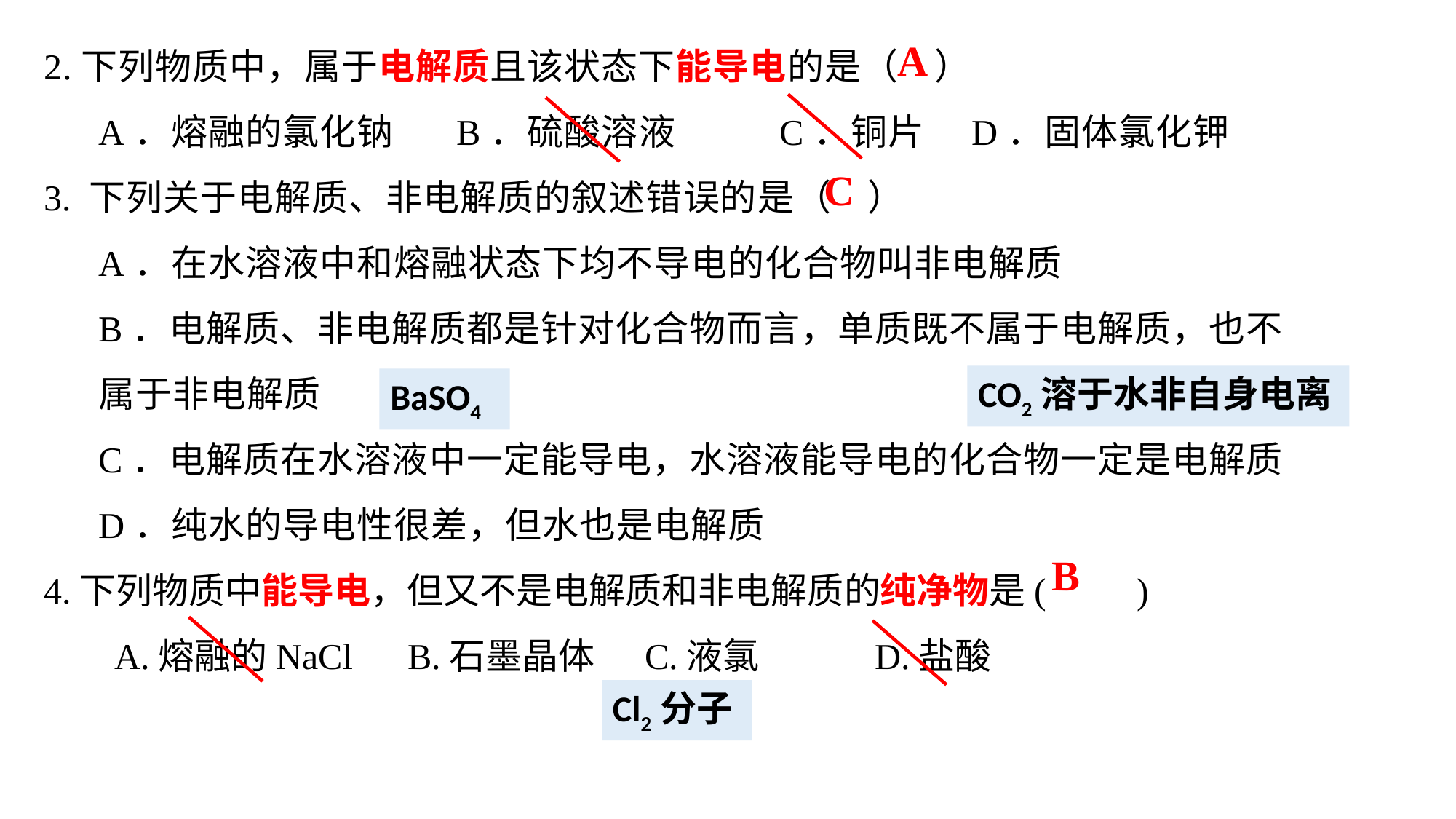

2.下列物质中，属于电解质且该状态下能导电的是（    ）
A．熔融的氯化钠      B．硫酸溶液	  C．铜片	D．固体氯化钾
3. 下列关于电解质、非电解质的叙述错误的是（    ）
A．在水溶液中和熔融状态下均不导电的化合物叫非电解质
B．电解质、非电解质都是针对化合物而言，单质既不属于电解质，也不属于非电解质
C．电解质在水溶液中一定能导电，水溶液能导电的化合物一定是电解质
D．纯水的导电性很差，但水也是电解质
4.下列物质中能导电，但又不是电解质和非电解质的纯净物是(　　)
A.熔融的NaCl      B.石墨晶体     C.液氯             D.盐酸
A
C
CO2溶于水非自身电离
BaSO4
B
Cl2分子